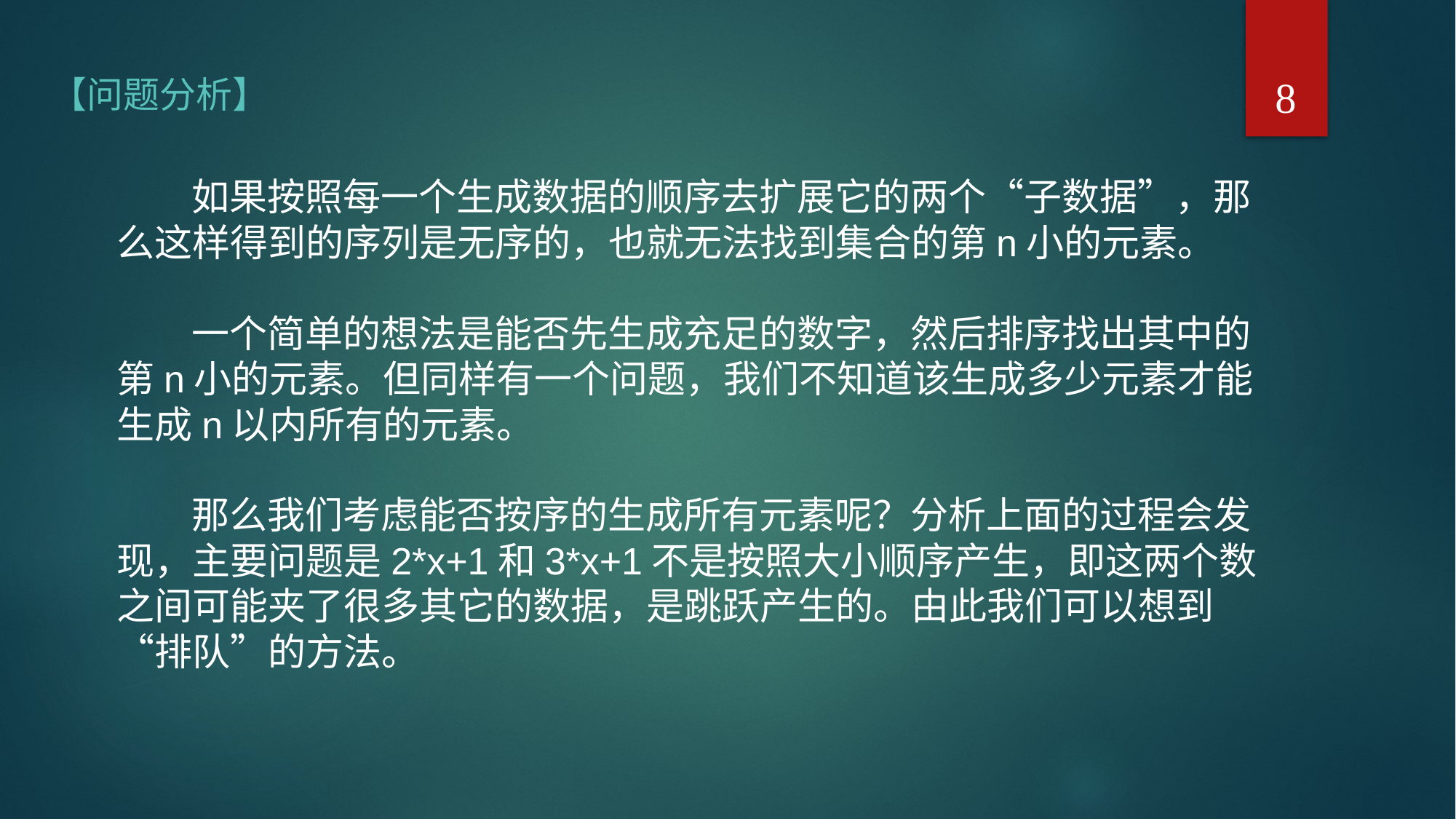

8
【问题分析】
如果按照每一个生成数据的顺序去扩展它的两个“子数据”，那么这样得到的序列是无序的，也就无法找到集合的第n小的元素。
一个简单的想法是能否先生成充足的数字，然后排序找出其中的第n小的元素。但同样有一个问题，我们不知道该生成多少元素才能生成n以内所有的元素。
那么我们考虑能否按序的生成所有元素呢？分析上面的过程会发现，主要问题是2*x+1和3*x+1不是按照大小顺序产生，即这两个数之间可能夹了很多其它的数据，是跳跃产生的。由此我们可以想到“排队”的方法。